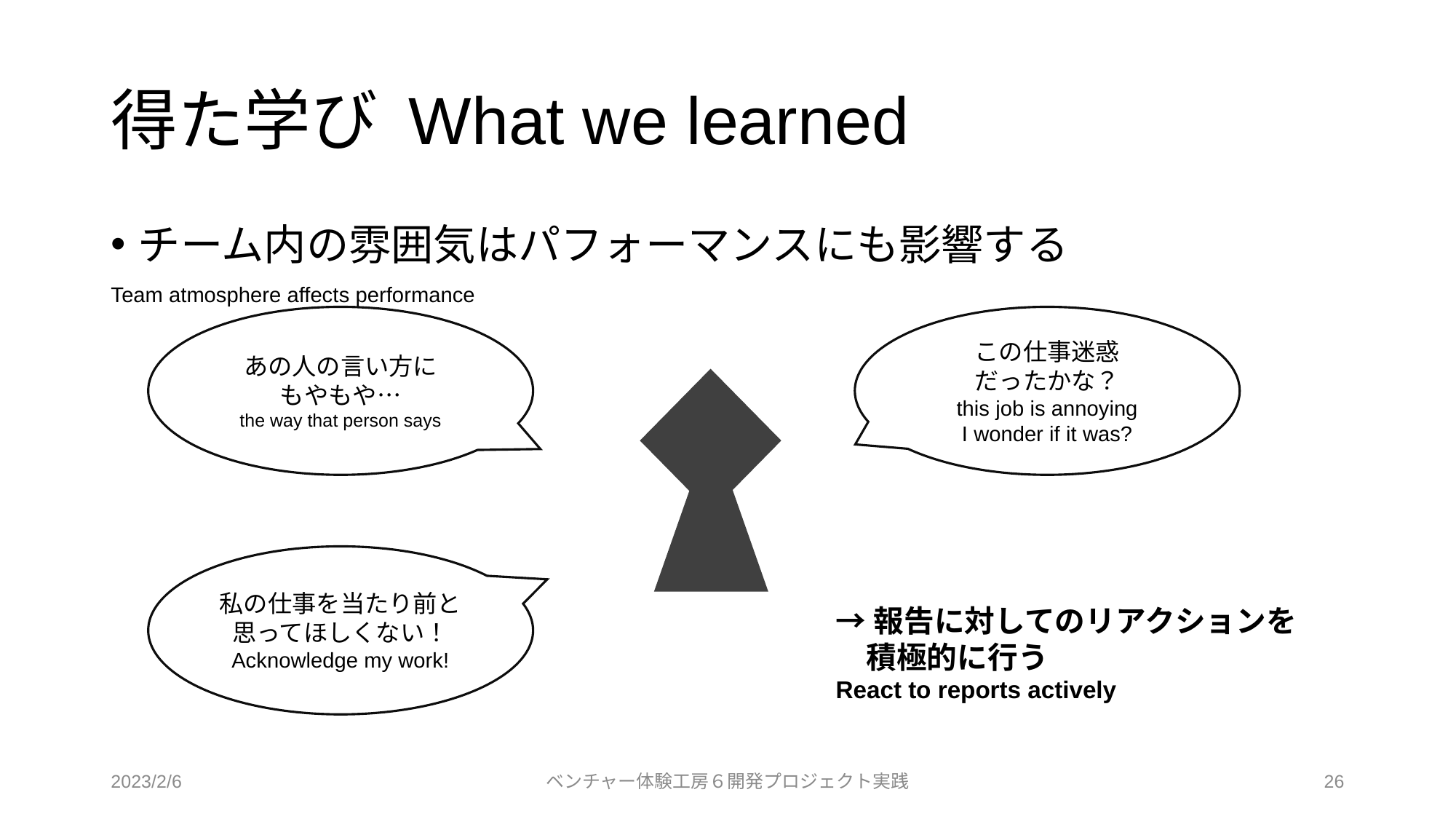

# 得た学び What we learned
チーム内の雰囲気はパフォーマンスにも影響する
Team atmosphere affects performance
この仕事迷惑
だったかな？
this job is annoying​
I wonder if it was?​
あの人の言い方に
もやもや…
the way that person says

私の仕事を当たり前と
思ってほしくない！
Acknowledge my work!
→報告に対してのリアクションを
　積極的に行う
React to reports actively
2023/2/6
ベンチャー体験工房６開発プロジェクト実践
26